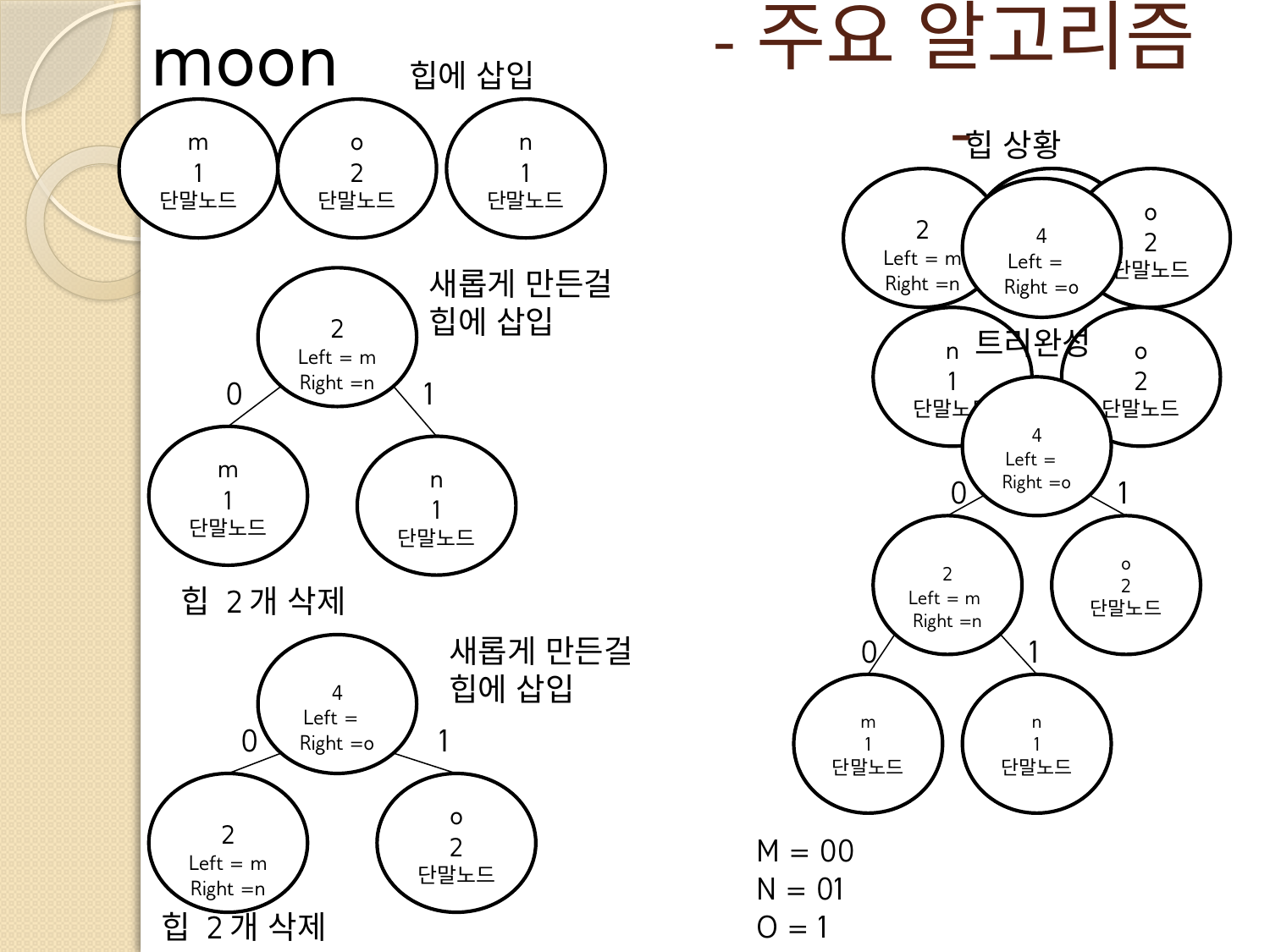

moon
# -주요 알고리즘-
힙에 삽입
m
1
단말노드
o
2
단말노드
n
1
단말노드
힙 상황

2
Left = m
Right =n
m
1
단말노드
o
2
단말노드
o
2
단말노드

4
Left =
Right =o
새롭게 만든걸
힙에 삽입

2
Left = m
Right =n
n
1
단말노드
o
2
단말노드
트리완성
0
1

4
Left =
Right =o
m
1
단말노드
n
1
단말노드
0
1

2
Left = m
Right =n
o
2
단말노드
힙 2개 삭제
새롭게 만든걸
힙에 삽입
0
1

4
Left =
Right =o
m
1
단말노드
n
1
단말노드
0
1

2
Left = m
Right =n
o
2
단말노드
M = 00
N = 01
O = 1
힙 2개 삭제